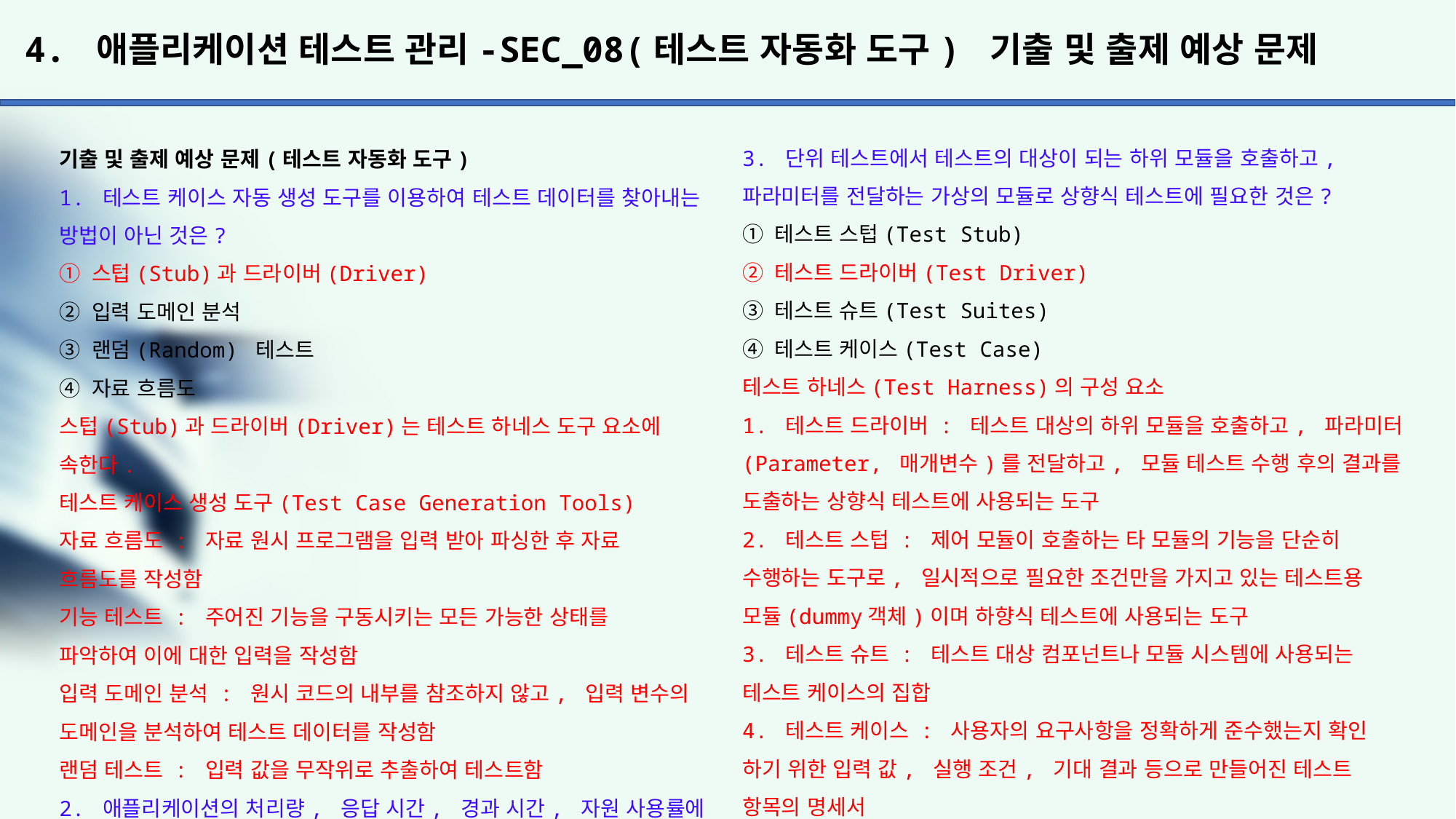

# 4. 애플리케이션 테스트 관리-SEC_08(테스트 자동화 도구) 기출 및 출제 예상 문제
3. 단위 테스트에서 테스트의 대상이 되는 하위 모듈을 호출하고,
파라미터를 전달하는 가상의 모듈로 상향식 테스트에 필요한 것은?
① 테스트 스텁(Test Stub)
② 테스트 드라이버(Test Driver)
③ 테스트 슈트(Test Suites)
④ 테스트 케이스(Test Case)
테스트 하네스(Test Harness)의 구성 요소
1. 테스트 드라이버 : 테스트 대상의 하위 모듈을 호출하고, 파라미터
(Parameter, 매개변수)를 전달하고, 모듈 테스트 수행 후의 결과를
도출하는 상향식 테스트에 사용되는 도구
2. 테스트 스텁 : 제어 모듈이 호출하는 타 모듈의 기능을 단순히
수행하는 도구로, 일시적으로 필요한 조건만을 가지고 있는 테스트용
모듈(dummy객체)이며 하향식 테스트에 사용되는 도구
3. 테스트 슈트 : 테스트 대상 컴포넌트나 모듈 시스템에 사용되는
테스트 케이스의 집합
4. 테스트 케이스 : 사용자의 요구사항을 정확하게 준수했는지 확인
하기 위한 입력 값, 실행 조건, 기대 결과 등으로 만들어진 테스트
항목의 명세서
5. 테스트 스크립트 : 자동화된 테스트 실행 절차에 대한 명세서
6. 목 오브젝트 : 사전에 사용자의 행위를 조건부로 입력해 두면, 그
상황에 맞는 예정된 행위를 수행하는 객체
4. 다음 중 테스트 자동화 도구의 장점에 대한 설명으로 가장 옳지 않은 것은?
① 테스트 자동화 도구는 테스트를 쉽고 효율적으로 수행할 수 있도록 도와준다.
② 테스트 자동화 도구는 테스트의 정확성을 유지하면서 테스트의 품질 을 향상시킬 수 있도록 도와준다.
③ 테스트 자동화 도구의 사용 방법에 대한 교육 및 학습이 필요하다.
④ 테스트 결과에 대한 객관적인 평가 기준을 제공한다.
테스트 도구의 장단점
장점
1. 테스트 데이터의 재입력, 재구성 같은 반복적인 작업을 자동화함
으로써 인력 및 시간을 줄일 수 있다.
2. 다중 플랫폼 호환성, 소프트웨어 구성, 기본 테스트 등 향상된
테스트 품질을 보장한다.
3. 사용자의 요구사항 등을 일관성 있게 검증할 수 있다.
4. 테스트 결과에 대한 객관적인 평가 기준을 제공한다.
5. UI가 없는 서비스도 정밀 테스트가 가능하다.
단점
1. 테스트 자동화 도구의 사용 방법에 대한 교육 및 학습이 필요하다.
2. 자동화 도구를 프로세스 단계별로 적용하기 위한 적용하기 위한
시간, 비용, 노력이 필요하다.
3. 비공개 상용 도구의 경우에는 고가의 추가 비용이 필요하다.
기출 및 출제 예상 문제(테스트 자동화 도구)
1. 테스트 케이스 자동 생성 도구를 이용하여 테스트 데이터를 찾아내는 방법이 아닌 것은?
① 스텁(Stub)과 드라이버(Driver)
② 입력 도메인 분석
③ 랜덤(Random) 테스트
④ 자료 흐름도
스텁(Stub)과 드라이버(Driver)는 테스트 하네스 도구 요소에
속한다.
테스트 케이스 생성 도구(Test Case Generation Tools)
자료 흐름도 : 자료 원시 프로그램을 입력 받아 파싱한 후 자료
흐름도를 작성함
기능 테스트 : 주어진 기능을 구동시키는 모든 가능한 상태를
파악하여 이에 대한 입력을 작성함
입력 도메인 분석 : 원시 코드의 내부를 참조하지 않고, 입력 변수의 도메인을 분석하여 테스트 데이터를 작성함
랜덤 테스트 : 입력 값을 무작위로 추출하여 테스트함
2. 애플리케이션의 처리량, 응답 시간, 경과 시간, 자원 사용률에 대해 가상의 사용자를 생성하고 테스트를 수행함으로써 성능 목표 를 달성하였는지를 확인하는 테스트 자동화 도구는?
① 명세 기반 테스트 설계 도구
② 코드 기반 테스트 설계 도구
③ 기능 테스트 수행 도구
④ 성능 테스트 도구
성능 테스트 도구(Performance Test Tools)
애플리케이션의 처리량, 응답 시간, 경과 시간, 자원 사용률 등을 인위적으로 적용한 가상의 사용자를 생성하고 테스트를 수행함 으로써 성능 목표를 달성하였는지를 확인한다.